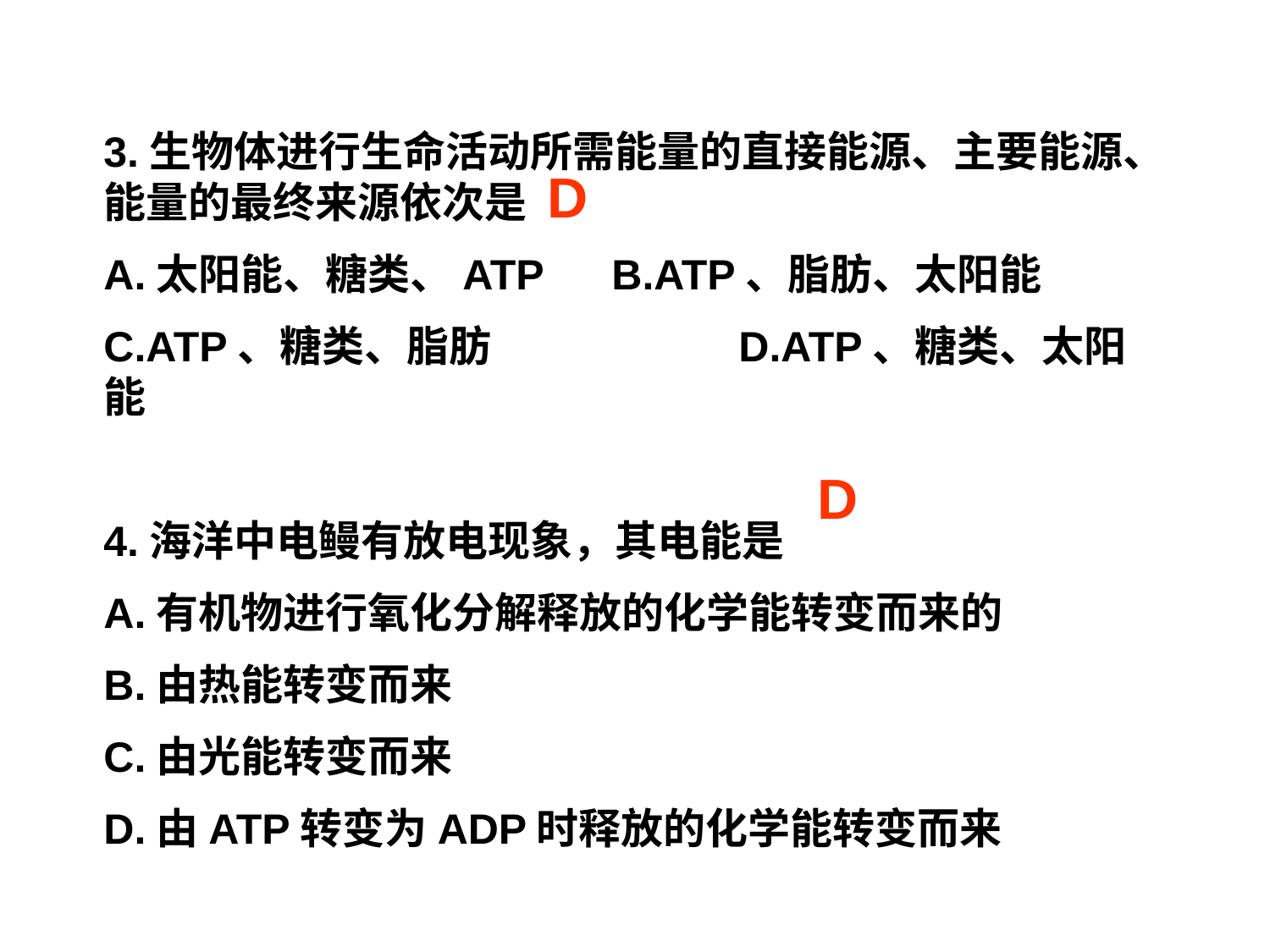

3.生物体进行生命活动所需能量的直接能源、主要能源、能量的最终来源依次是
A.太阳能、糖类、ATP	B.ATP、脂肪、太阳能
C.ATP、糖类、脂肪		D.ATP、糖类、太阳能

4.海洋中电鳗有放电现象，其电能是
A.有机物进行氧化分解释放的化学能转变而来的
B.由热能转变而来
C.由光能转变而来
D.由ATP转变为ADP时释放的化学能转变而来
D
D